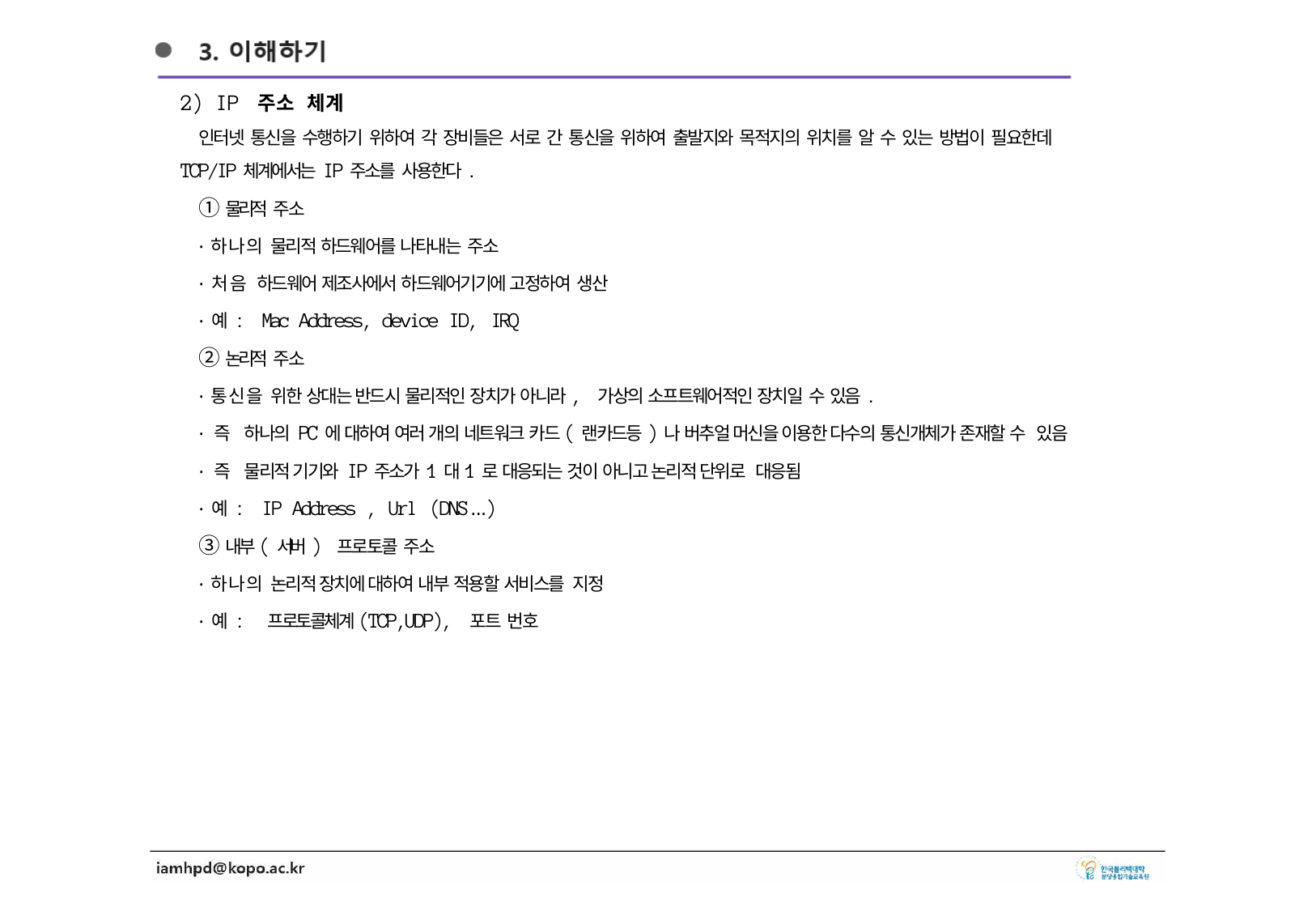

2) IP 주소 체계
인터넷 통신을 수행하기 위하여 각 장비들은 서로 간 통신을 위하여 출발지와 목적지의 위치를 알 수 있는 방법이 필요한데
TCP/IP체계에서는 IP주소를 사용한다.
①물리적 주소
∙하나의 물리적 하드웨어를 나타내는 주소
∙처음 하드웨어 제조사에서 하드웨어기기에 고정하여 생산
∙예: Mac Address, device ID, IRQ
②논리적 주소
∙통신을 위한 상대는 반드시 물리적인 장치가 아니라, 가상의 소프트웨어적인 장치일 수 있음.
∙즉 하나의 PC에 대하여 여러 개의 네트워크 카드(랜카드등)나 버추얼 머신을 이용한 다수의 통신개체가 존재할 수 있음
∙즉 물리적 기기와 IP주소가 1대1로 대응되는 것이 아니고 논리적 단위로 대응됨
∙예: IP Address , Url (DNS…)
③내부(서버) 프로토콜 주소
∙하나의 논리적 장치에 대하여 내부 적용할 서비스를 지정
∙예: 프로토콜체계(TCP,UDP), 포트 번호